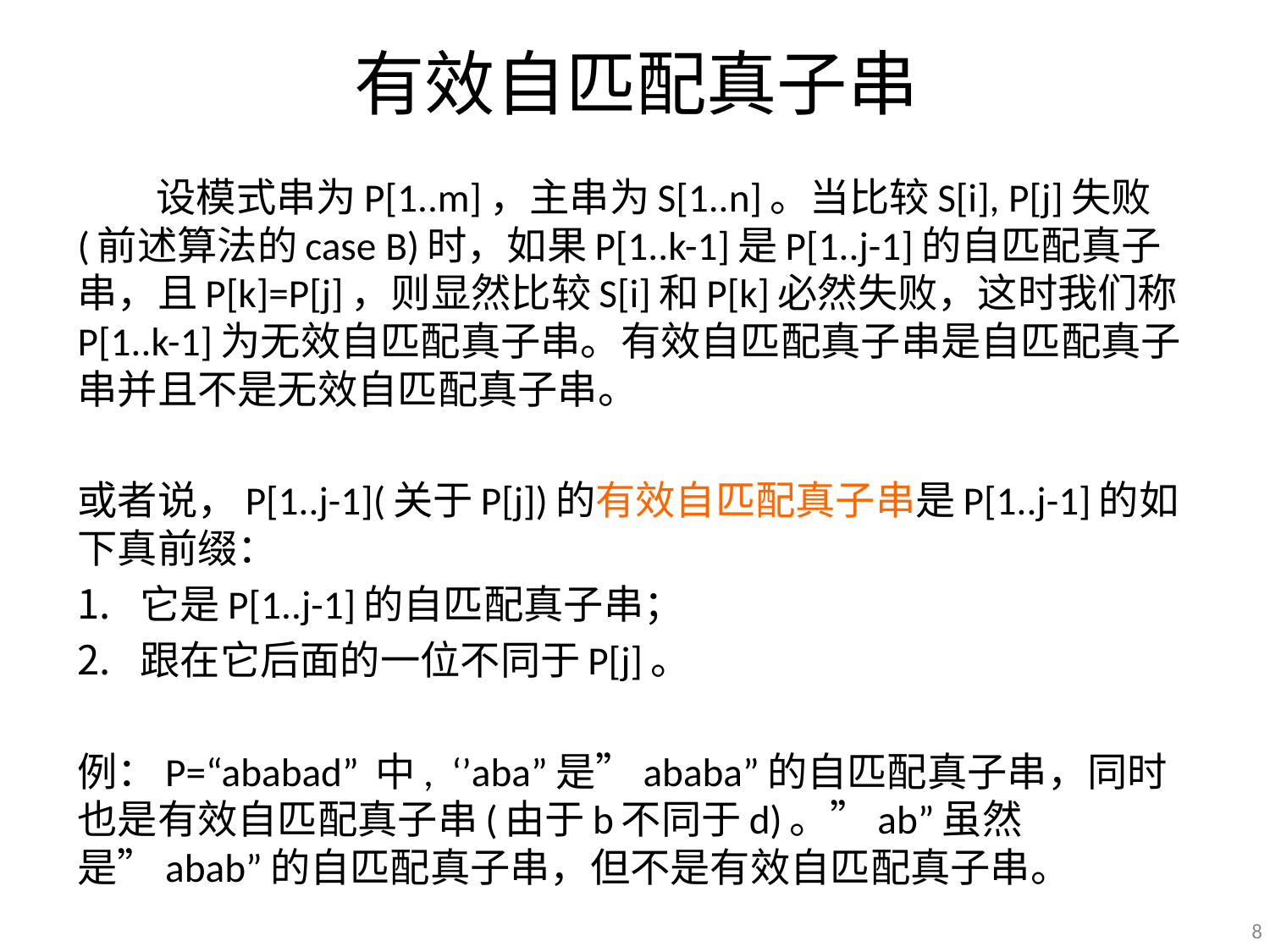

# 有效自匹配真子串
        设模式串为P[1..m]，主串为S[1..n]。当比较S[i], P[j]失败(前述算法的case B)时，如果P[1..k-1]是P[1..j-1]的自匹配真子串，且P[k]=P[j]，则显然比较S[i]和P[k]必然失败，这时我们称P[1..k-1]为无效自匹配真子串。有效自匹配真子串是自匹配真子串并且不是无效自匹配真子串。

或者说，P[1..j-1](关于P[j])的有效自匹配真子串是P[1..j-1]的如下真前缀：
它是P[1..j-1]的自匹配真子串；
跟在它后面的一位不同于P[j]。

例：P=“ababad” 中,  ‘’aba”是”ababa”的自匹配真子串，同时也是有效自匹配真子串(由于b不同于d)。”ab”虽然是”abab”的自匹配真子串，但不是有效自匹配真子串。

8